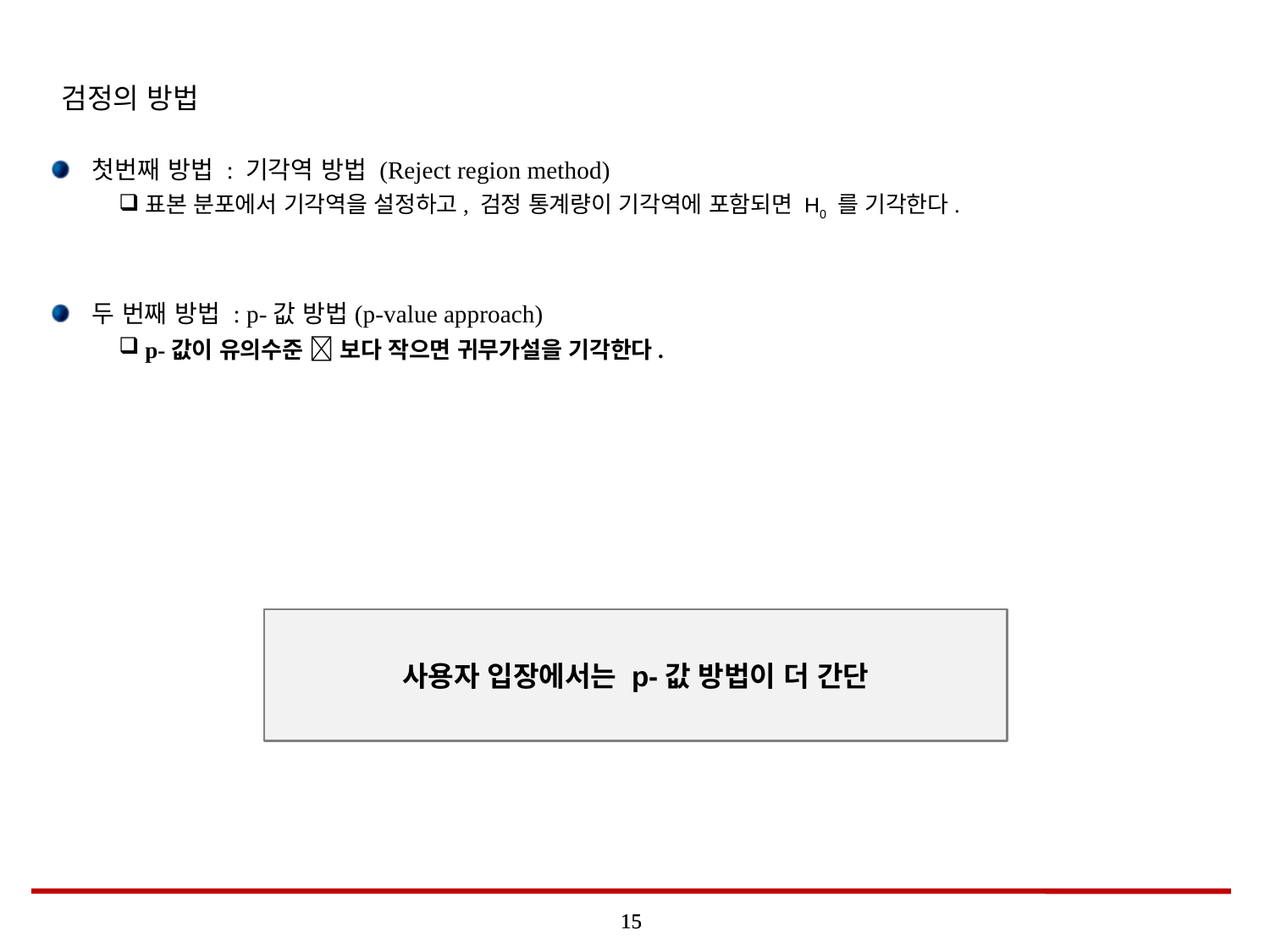

# 검정의 방법
첫번째 방법 : 기각역 방법 (Reject region method)
표본 분포에서 기각역을 설정하고, 검정 통계량이 기각역에 포함되면 H0 를 기각한다.

두 번째 방법 : p-값 방법(p-value approach)
p-값이 유의수준 α 보다 작으면 귀무가설을 기각한다.

사용자 입장에서는 p-값 방법이 더 간단